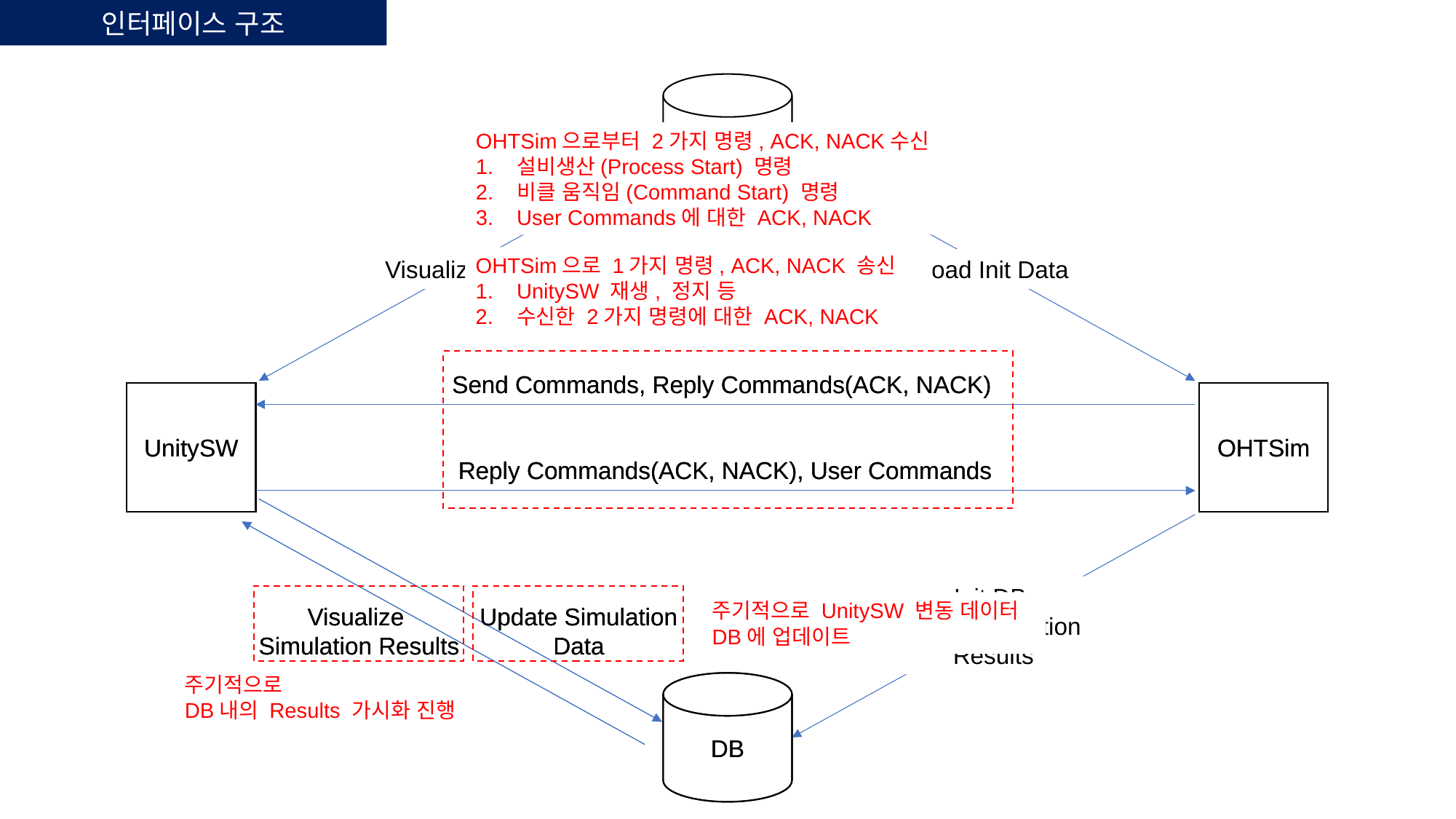

인터페이스 구조
JSON
OHTSim으로부터 2가지 명령, ACK, NACK수신
설비생산(Process Start) 명령
비클 움직임(Command Start) 명령
User Commands에 대한 ACK, NACK
OHTSim으로 1가지 명령, ACK, NACK 송신
UnitySW 재생, 정지 등
수신한 2가지 명령에 대한 ACK, NACK

Send Commands, Reply Commands(ACK, NACK)

UnitySW

OHTSim
Reply Commands(ACK, NACK), User Commands

주기적으로 UnitySW 변동 데이터
DB에 업데이트
Visualize
Simulation Results
Update Simulation Data
주기적으로
DB내의 Results 가시화 진행
DB
Visualize Map
Load Init Data
Send Commands, Reply Commands(ACK, NACK)

UnitySW

OHTSim
Reply Commands(ACK, NACK), User Commands
Init DB,
Save Simulation Results
Visualize
Simulation Results
Update Simulation Data
DB